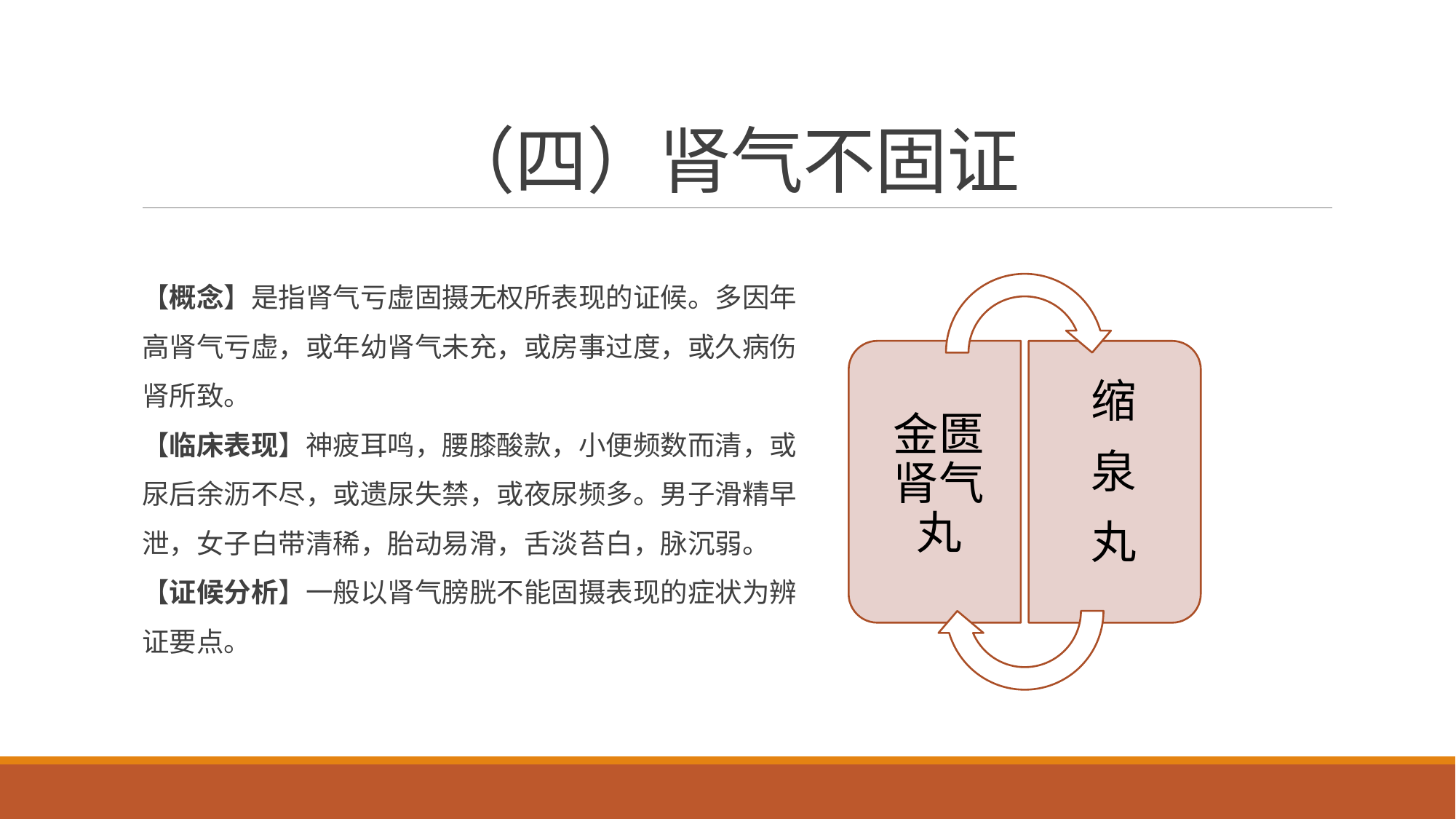

# （四）肾气不固证
【概念】是指肾气亏虚固摄无权所表现的证候。多因年高肾气亏虚，或年幼肾气未充，或房事过度，或久病伤肾所致。
【临床表现】神疲耳鸣，腰膝酸款，小便频数而清，或尿后余沥不尽，或遗尿失禁，或夜尿频多。男子滑精早泄，女子白带清稀，胎动易滑，舌淡苔白，脉沉弱。
【证候分析】一般以肾气膀胱不能固摄表现的症状为辨证要点。
金匮肾气丸
缩
泉
丸